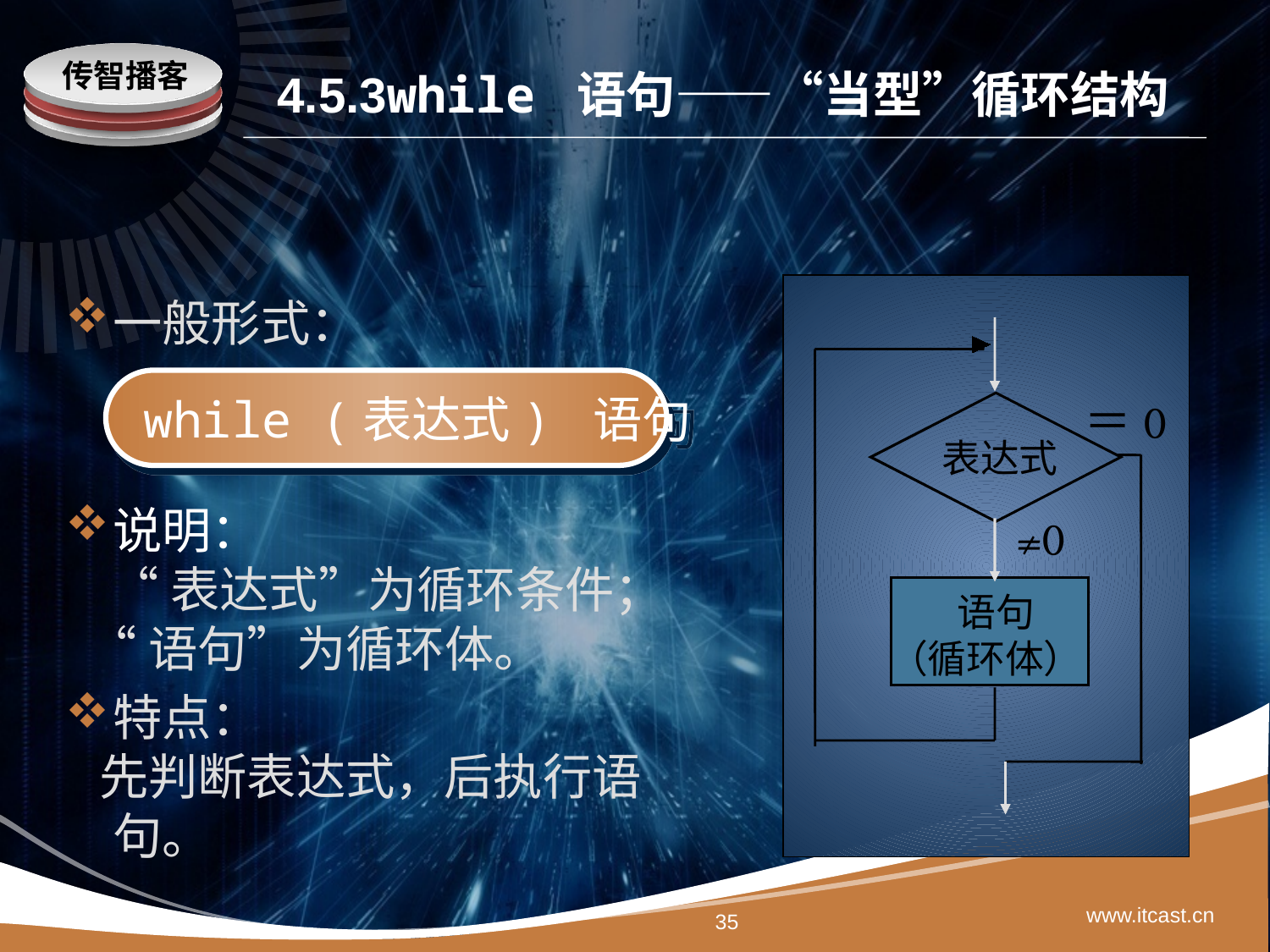

# 4.5.3while 语句——“当型”循环结构

＝0

表达式

≠0

语句
（循环体）

一般形式：

说明：
    “表达式”为循环条件；
  “语句”为循环体。
特点：
  先判断表达式，后执行语句。
 while (表达式) 语句
www.itcast.cn
35